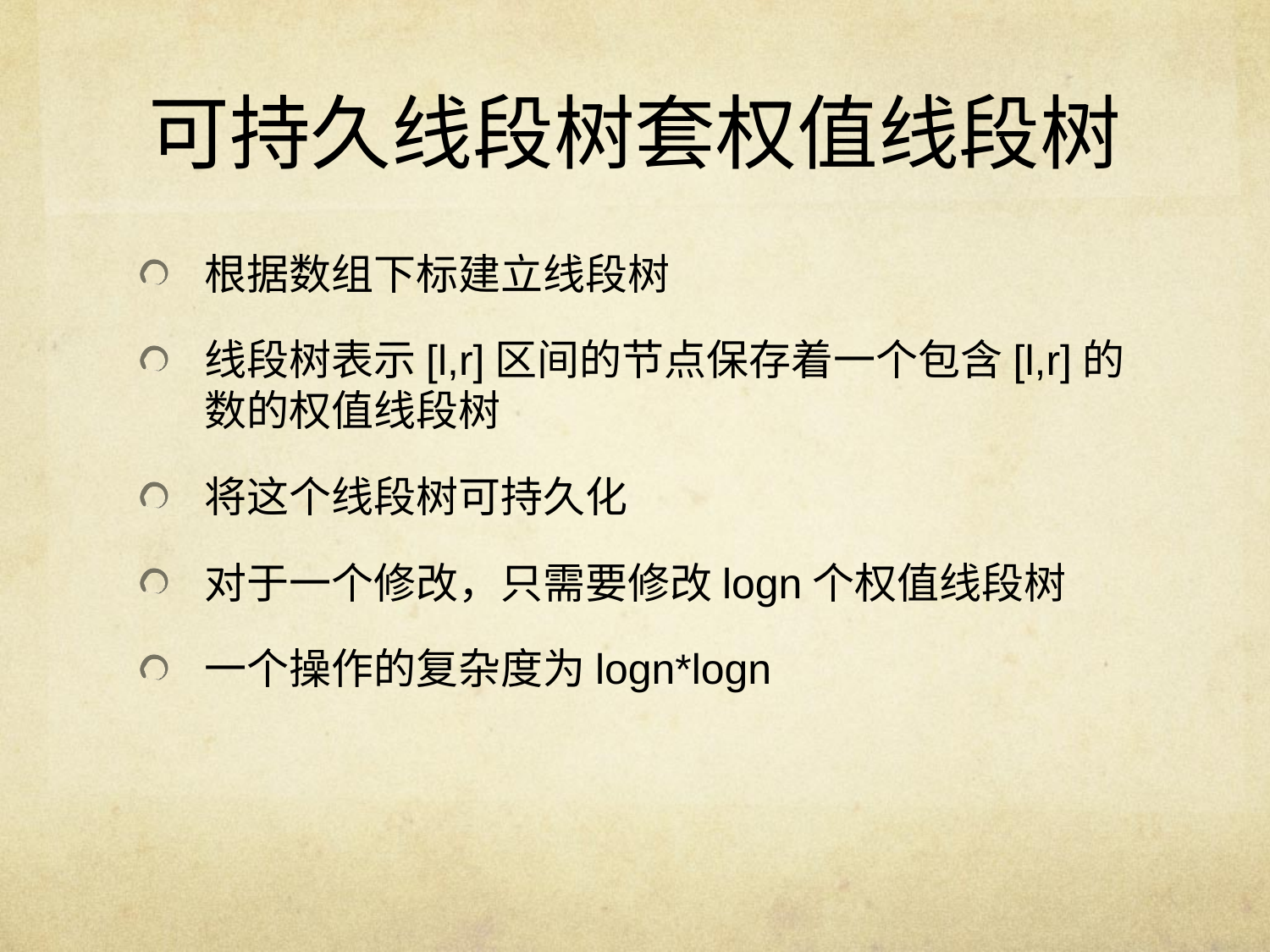

# 可持久线段树套权值线段树
根据数组下标建立线段树
线段树表示[l,r]区间的节点保存着一个包含[l,r]的数的权值线段树
将这个线段树可持久化
对于一个修改，只需要修改logn个权值线段树
一个操作的复杂度为logn*logn